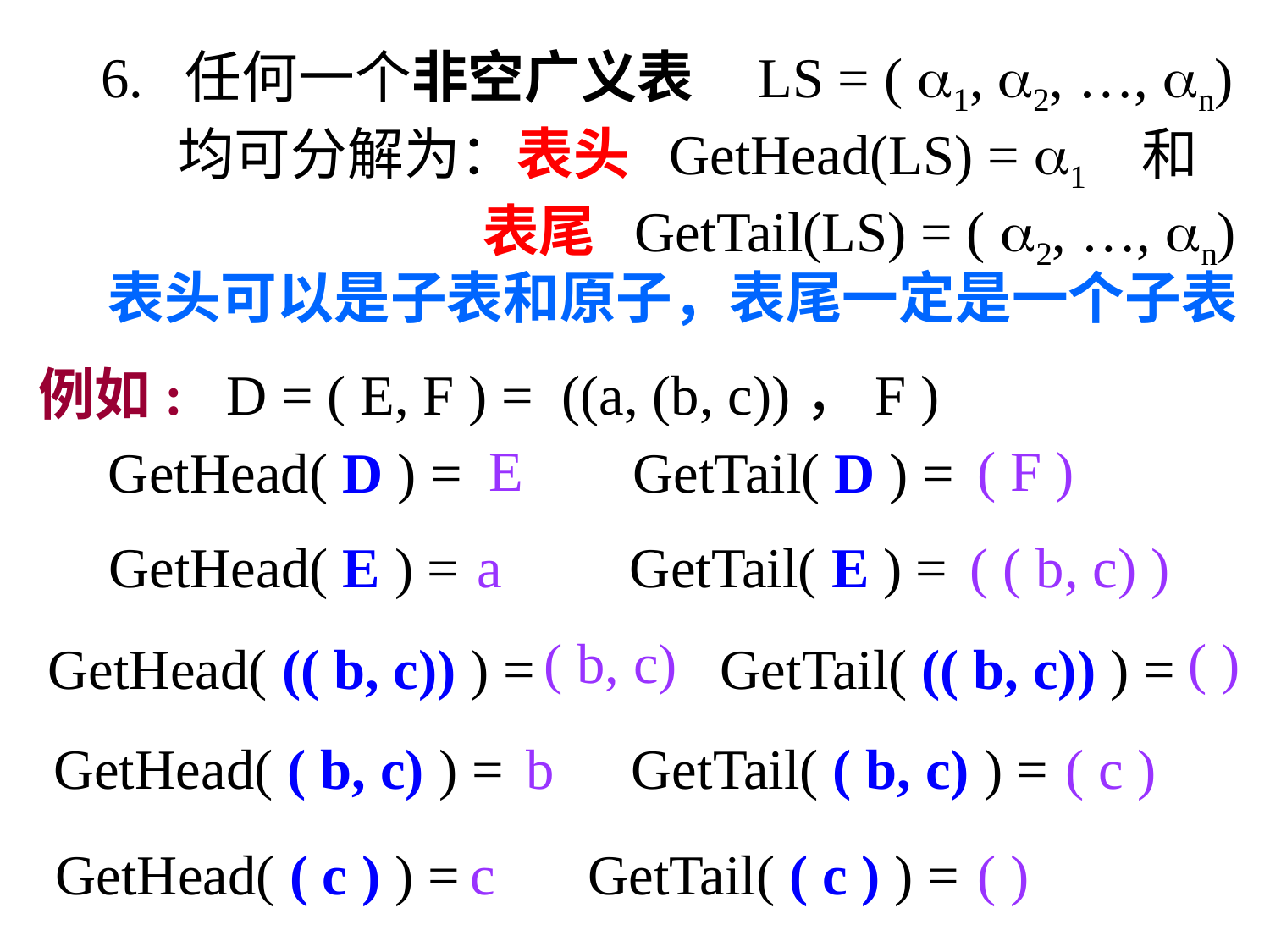

6.  任何一个非空广义表    LS = ( α1, α2, …, αn)
     均可分解为：表头  GetHead(LS) = α1   和
                             表尾  GetTail(LS) = ( α2, …, αn)
表头可以是子表和原子，表尾一定是一个子表
例如:   D = ( E, F ) =  ((a, (b, c))，F )
  E                                ( F )
GetHead( D ) =            GetTail( D ) =
GetHead( E ) =            GetTail( E ) =
   a                                 ( ( b, c) )
    ( b, c)                                    ( )
GetHead( (( b, c)) ) =             GetTail( (( b, c)) ) =
GetHead( ( b, c) ) =         GetTail( ( b, c) ) =
     b                                    ( c )
GetHead( ( c ) ) =         GetTail( ( c ) ) =
    c                                  ( )